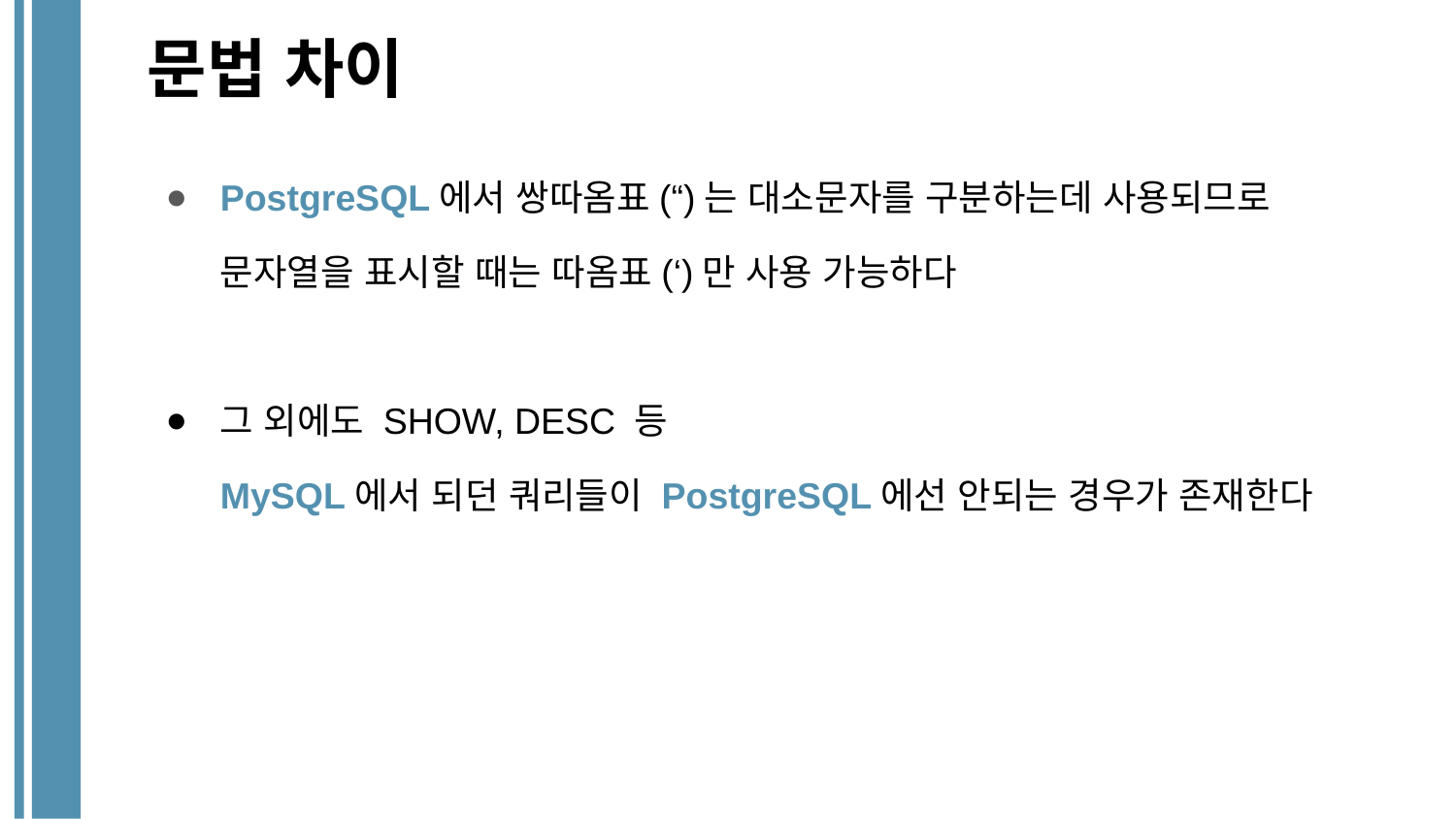

# 문법 차이
PostgreSQL에서 쌍따옴표(“)는 대소문자를 구분하는데 사용되므로
문자열을 표시할 때는 따옴표(‘)만 사용 가능하다

그 외에도 SHOW, DESC 등
MySQL에서 되던 쿼리들이 PostgreSQL에선 안되는 경우가 존재한다